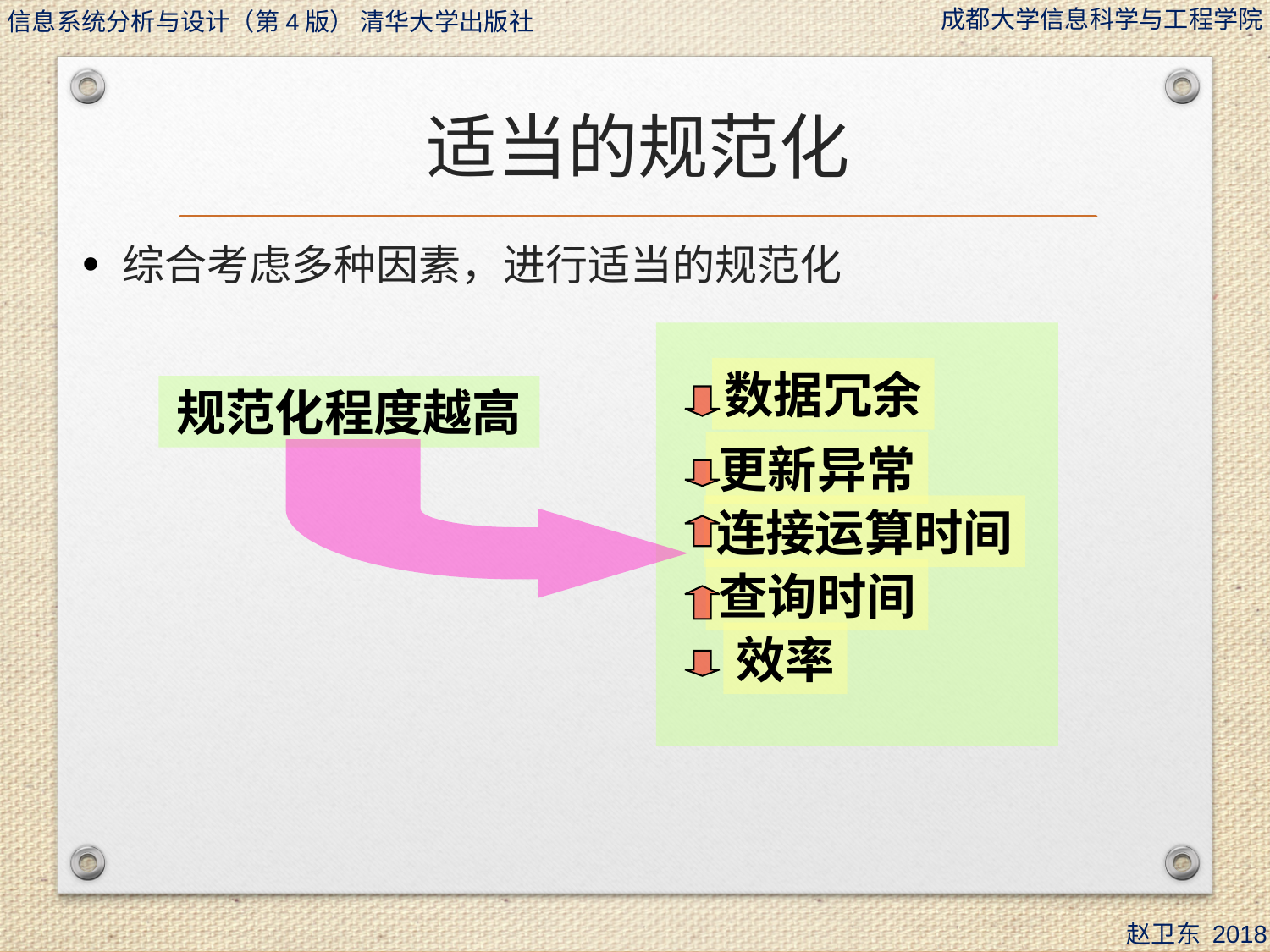

# 适当的规范化
综合考虑多种因素，进行适当的规范化

数据冗余
规范化程度越高

更新异常

连接运算时间

查询时间

效率